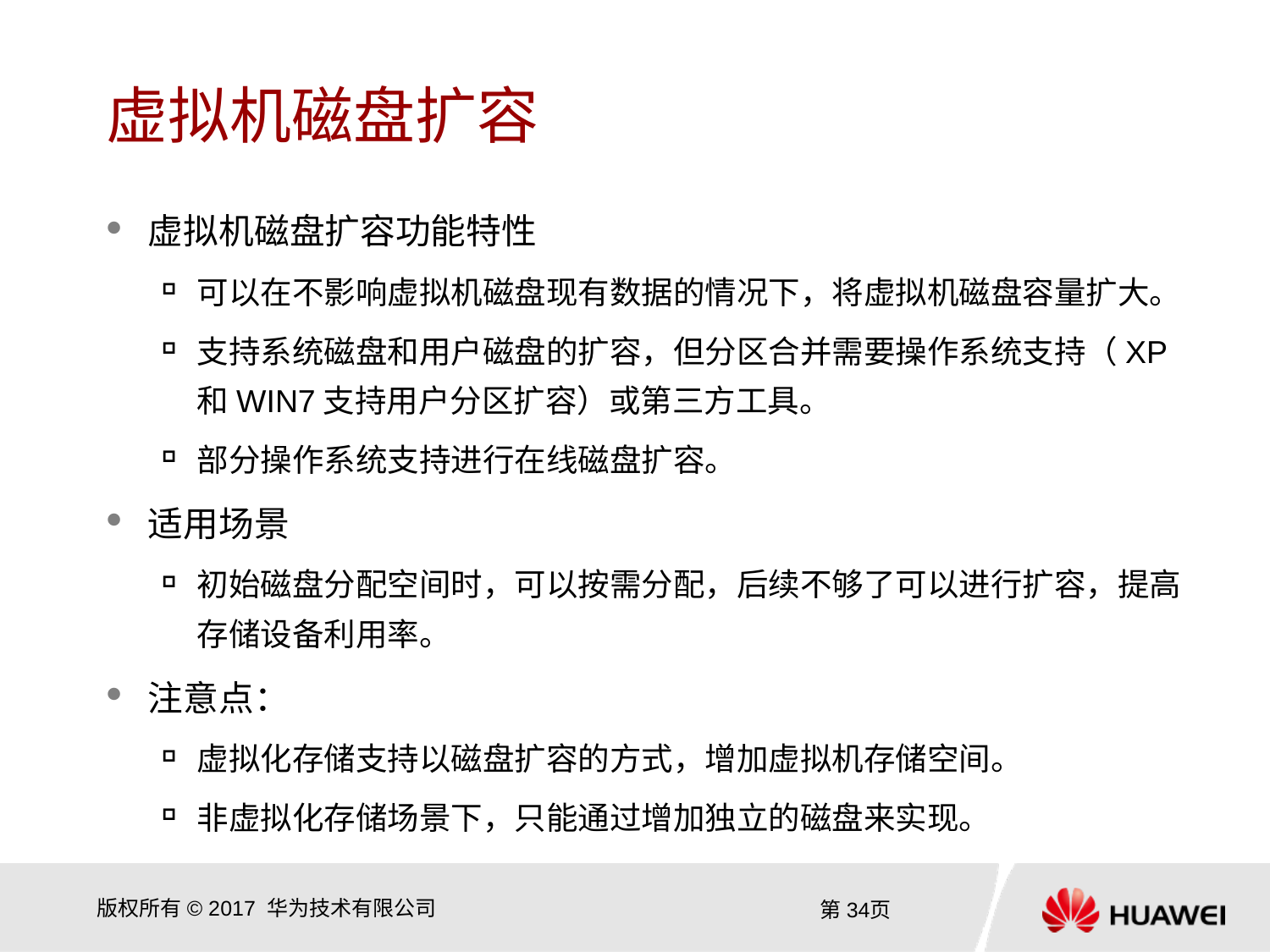

# 虚拟机磁盘扩容
虚拟机磁盘扩容功能特性
可以在不影响虚拟机磁盘现有数据的情况下，将虚拟机磁盘容量扩大。
支持系统磁盘和用户磁盘的扩容，但分区合并需要操作系统支持（XP和WIN7支持用户分区扩容）或第三方工具。
部分操作系统支持进行在线磁盘扩容。
适用场景
初始磁盘分配空间时，可以按需分配，后续不够了可以进行扩容，提高存储设备利用率。
注意点：
虚拟化存储支持以磁盘扩容的方式，增加虚拟机存储空间。
非虚拟化存储场景下，只能通过增加独立的磁盘来实现。